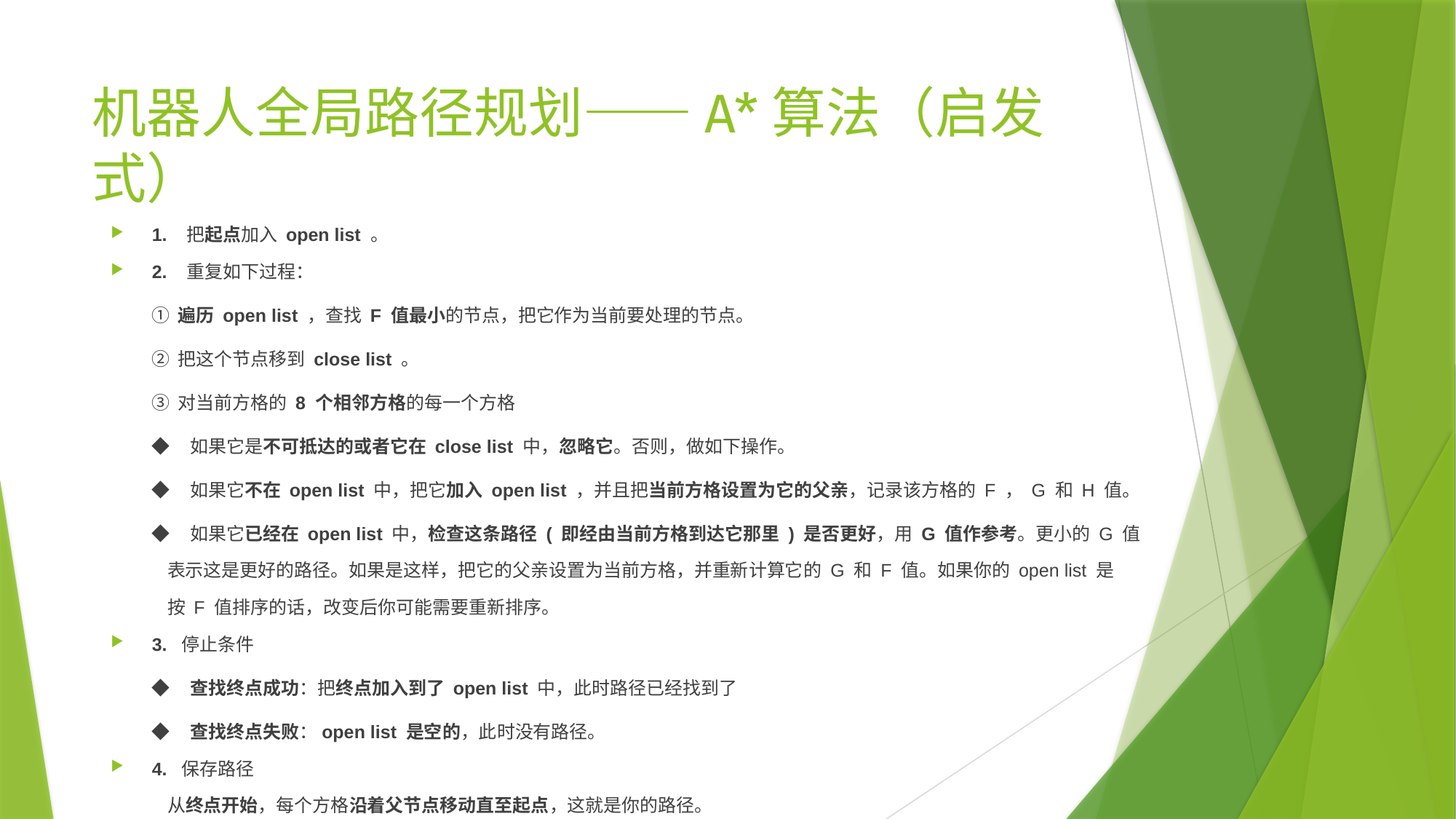

# 机器人全局路径规划——A*算法（启发式）
1.   把起点加入 open list 。
2.   重复如下过程：
①  遍历 open list ，查找 F 值最小的节点，把它作为当前要处理的节点。
②  把这个节点移到 close list 。
③  对当前方格的 8 个相邻方格的每一个方格
◆     如果它是不可抵达的或者它在 close list 中，忽略它。否则，做如下操作。
◆     如果它不在 open list 中，把它加入 open list ，并且把当前方格设置为它的父亲，记录该方格的 F ， G 和 H 值。
◆     如果它已经在 open list 中，检查这条路径 ( 即经由当前方格到达它那里 ) 是否更好，用 G 值作参考。更小的 G 值
             表示这是更好的路径。如果是这样，把它的父亲设置为当前方格，并重新计算它的 G 和 F 值。如果你的 open list 是
             按 F 值排序的话，改变后你可能需要重新排序。
3.  停止条件
◆     查找终点成功：把终点加入到了 open list 中，此时路径已经找到了
◆     查找终点失败：open list 是空的，此时没有路径。
4.  保存路径
             从终点开始，每个方格沿着父节点移动直至起点，这就是你的路径。